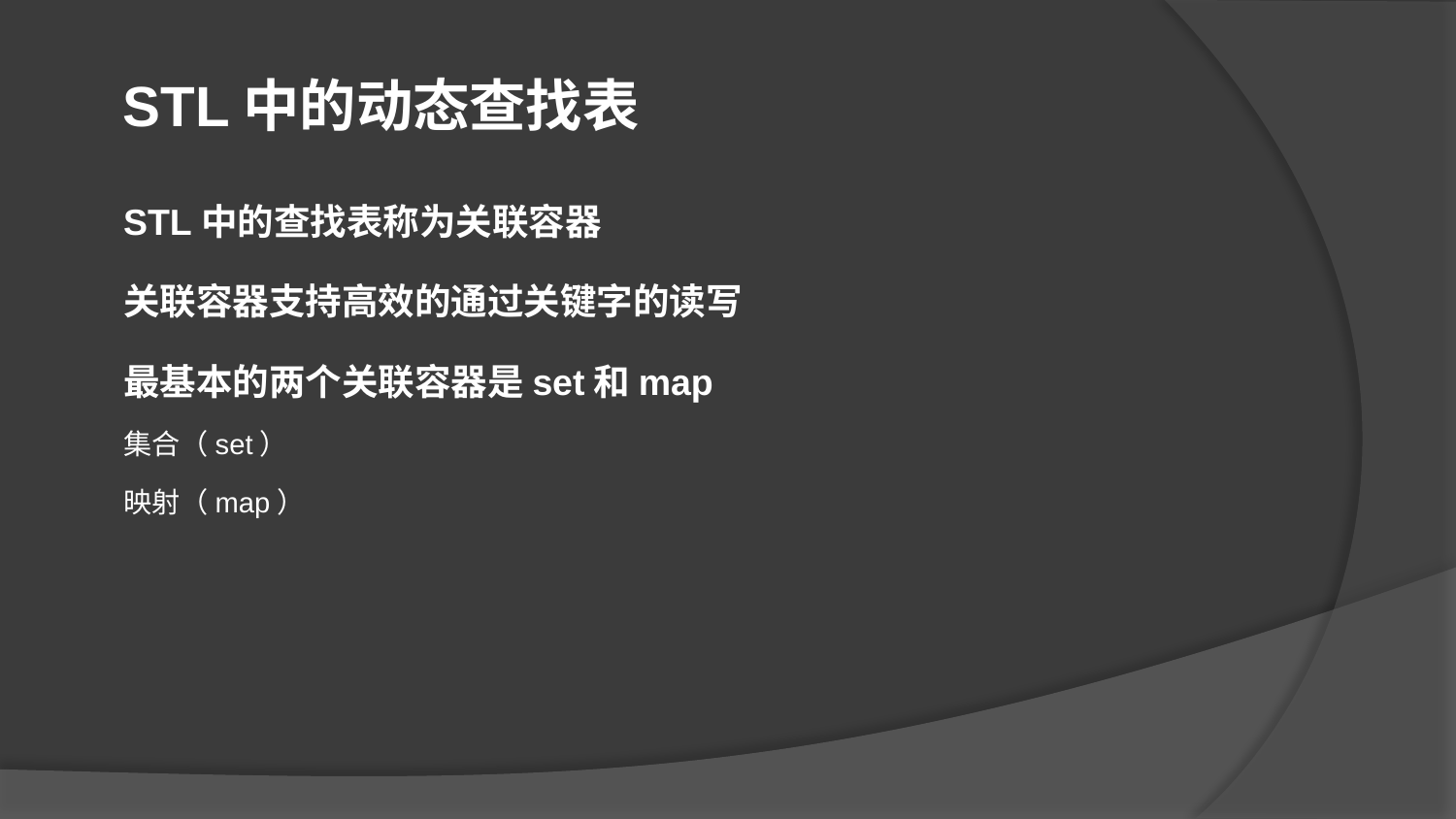

STL中的动态查找表
STL中的查找表称为关联容器
关联容器支持高效的通过关键字的读写
最基本的两个关联容器是set和map
集合（set）
映射（map）